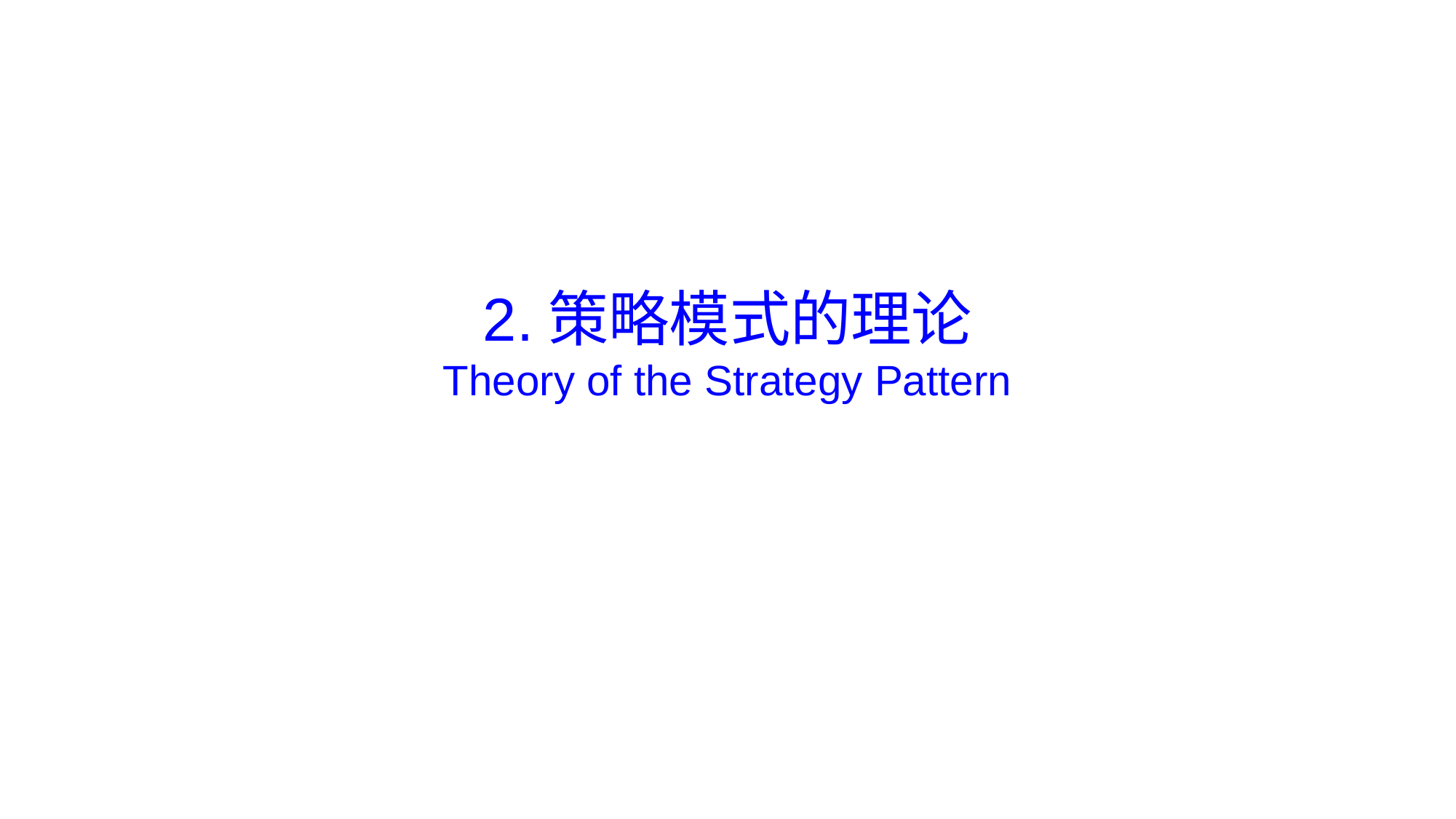

# 2.策略模式的理论 Theory of the Strategy Pattern

22